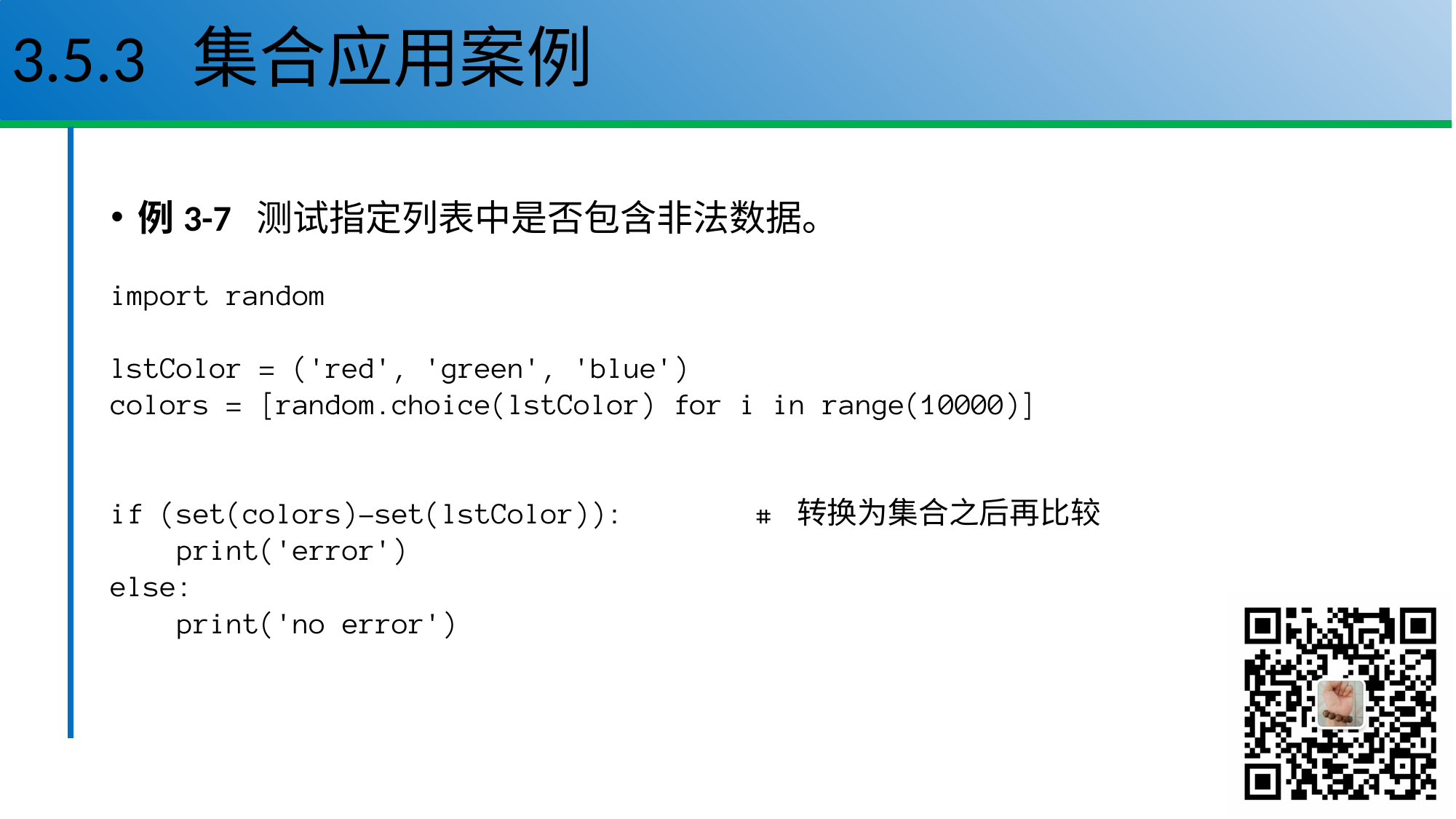

# 3.5.3  集合应用案例
例3-7  测试指定列表中是否包含非法数据。

import random

lstColor = ('red', 'green', 'blue')
colors = [random.choice(lstColor) for i in range(10000)]

if (set(colors)-set(lstColor)):        # 转换为集合之后再比较
    print('error')
else:
    print('no error')
65